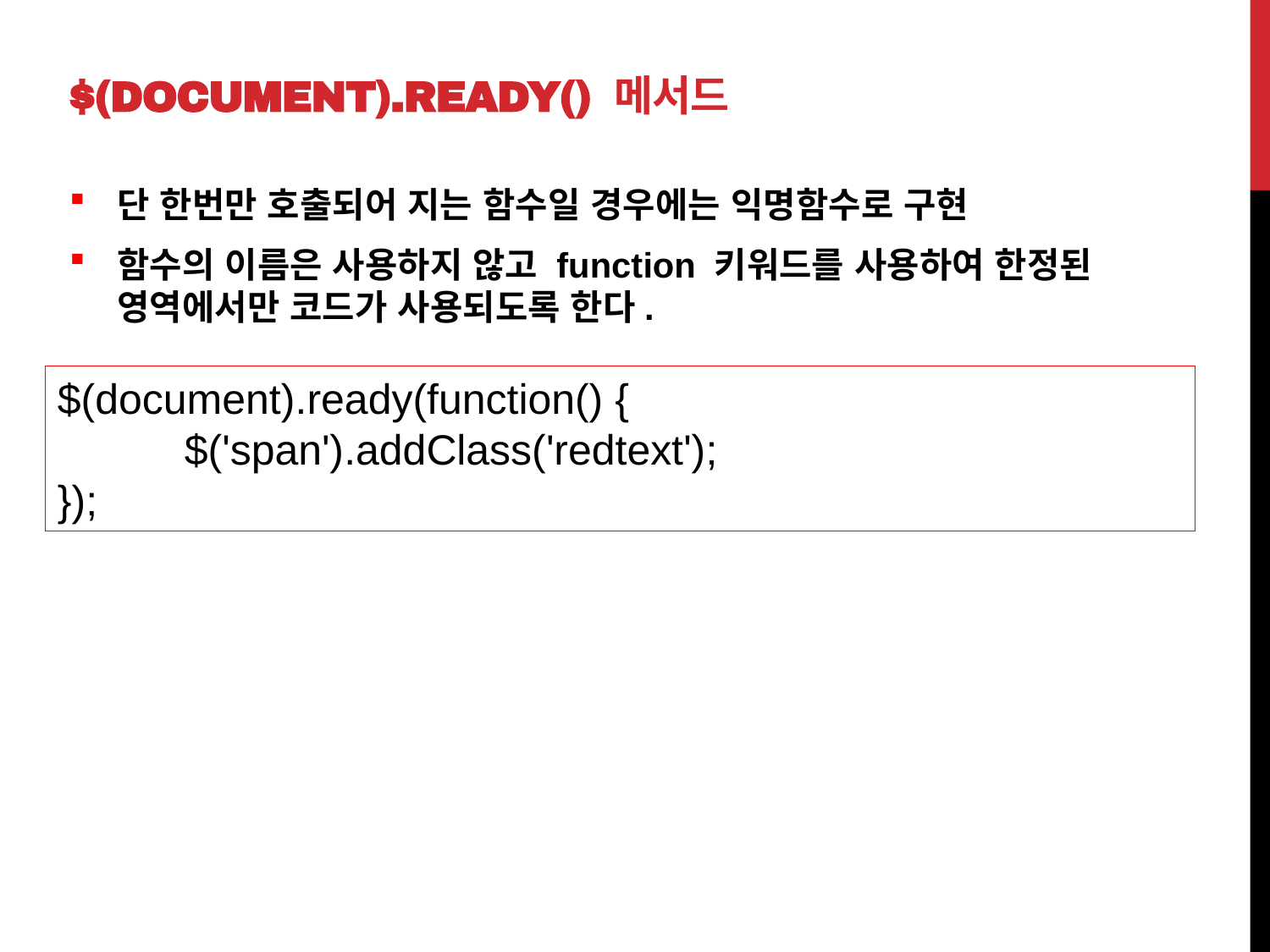

# $(document).ready() 메서드
단 한번만 호출되어 지는 함수일 경우에는 익명함수로 구현
함수의 이름은 사용하지 않고 function 키워드를 사용하여 한정된 영역에서만 코드가 사용되도록 한다.

$(document).ready(function() {
	$('span').addClass('redtext');
});